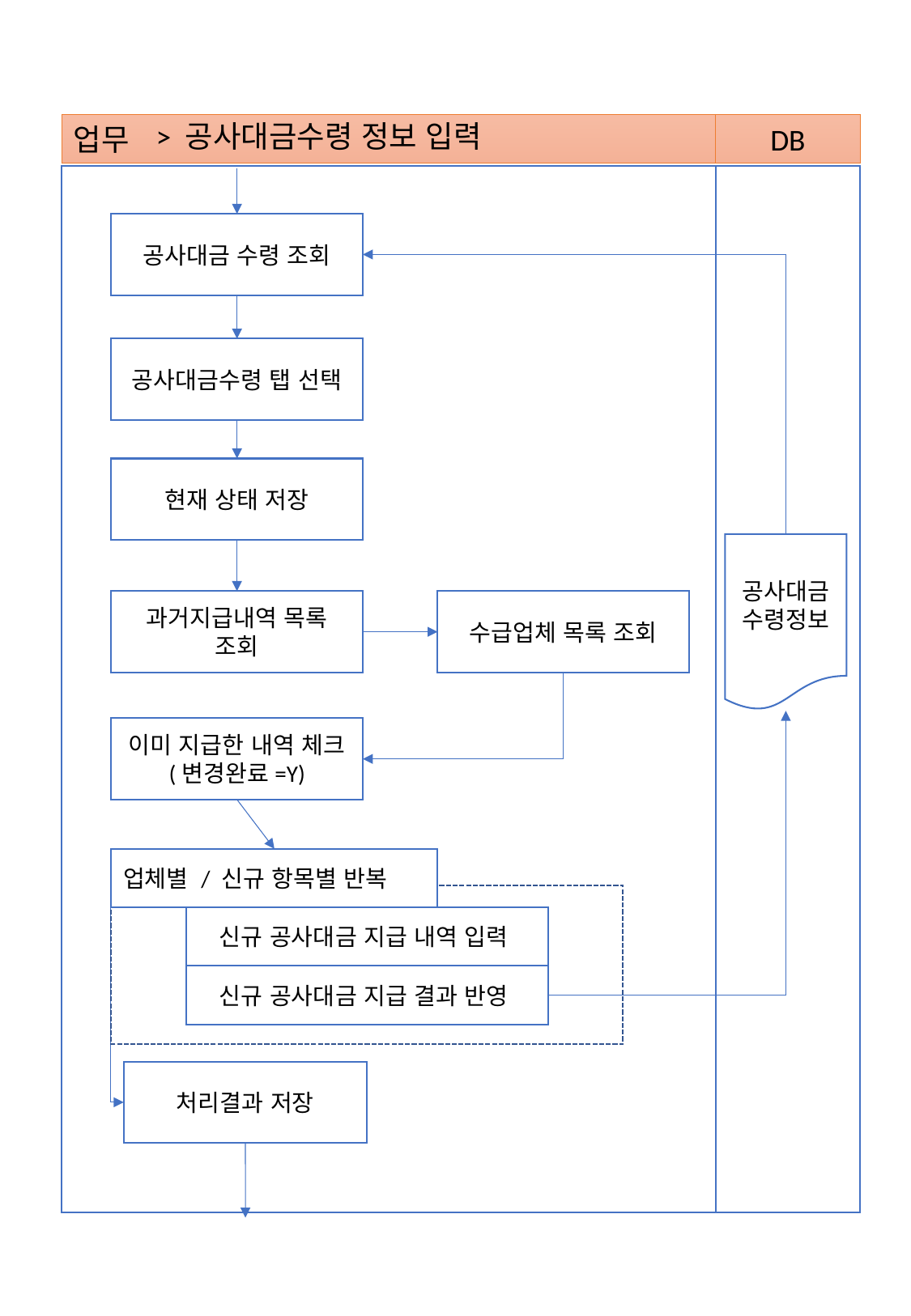

> 공사대금수령 정보 입력
공사대금 수령 조회
공사대금수령 탭 선택
현재 상태 저장
공사대금
수령정보
과거지급내역 목록 조회
수급업체 목록 조회
이미 지급한 내역 체크 (변경완료=Y)
업체별 / 신규 항목별 반복

신규 공사대금 지급 내역 입력
신규 공사대금 지급 결과 반영
처리결과 저장